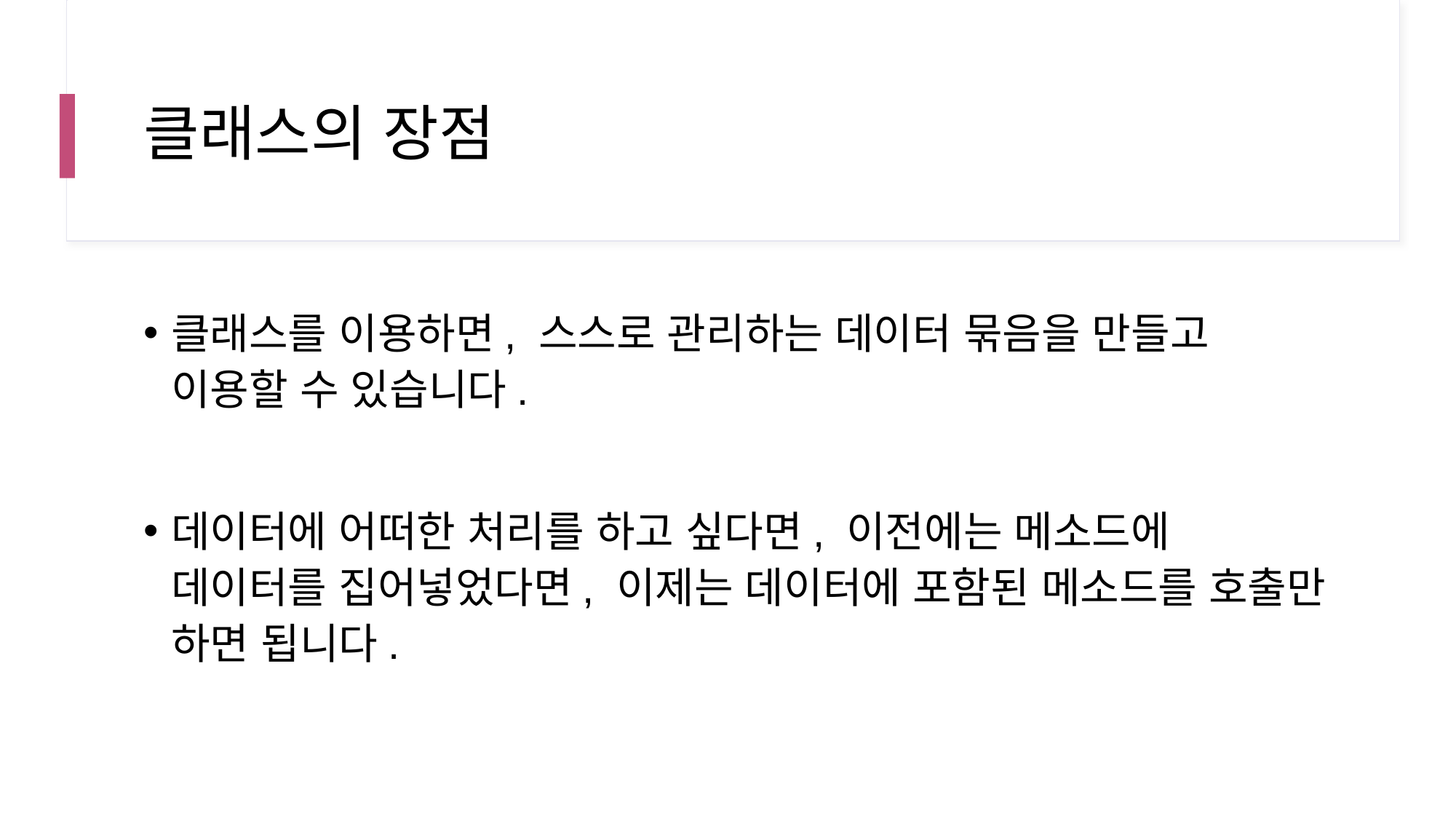

# 클래스의 장점
클래스를 이용하면, 스스로 관리하는 데이터 묶음을 만들고 이용할 수 있습니다.

데이터에 어떠한 처리를 하고 싶다면, 이전에는 메소드에 데이터를 집어넣었다면, 이제는 데이터에 포함된 메소드를 호출만 하면 됩니다.